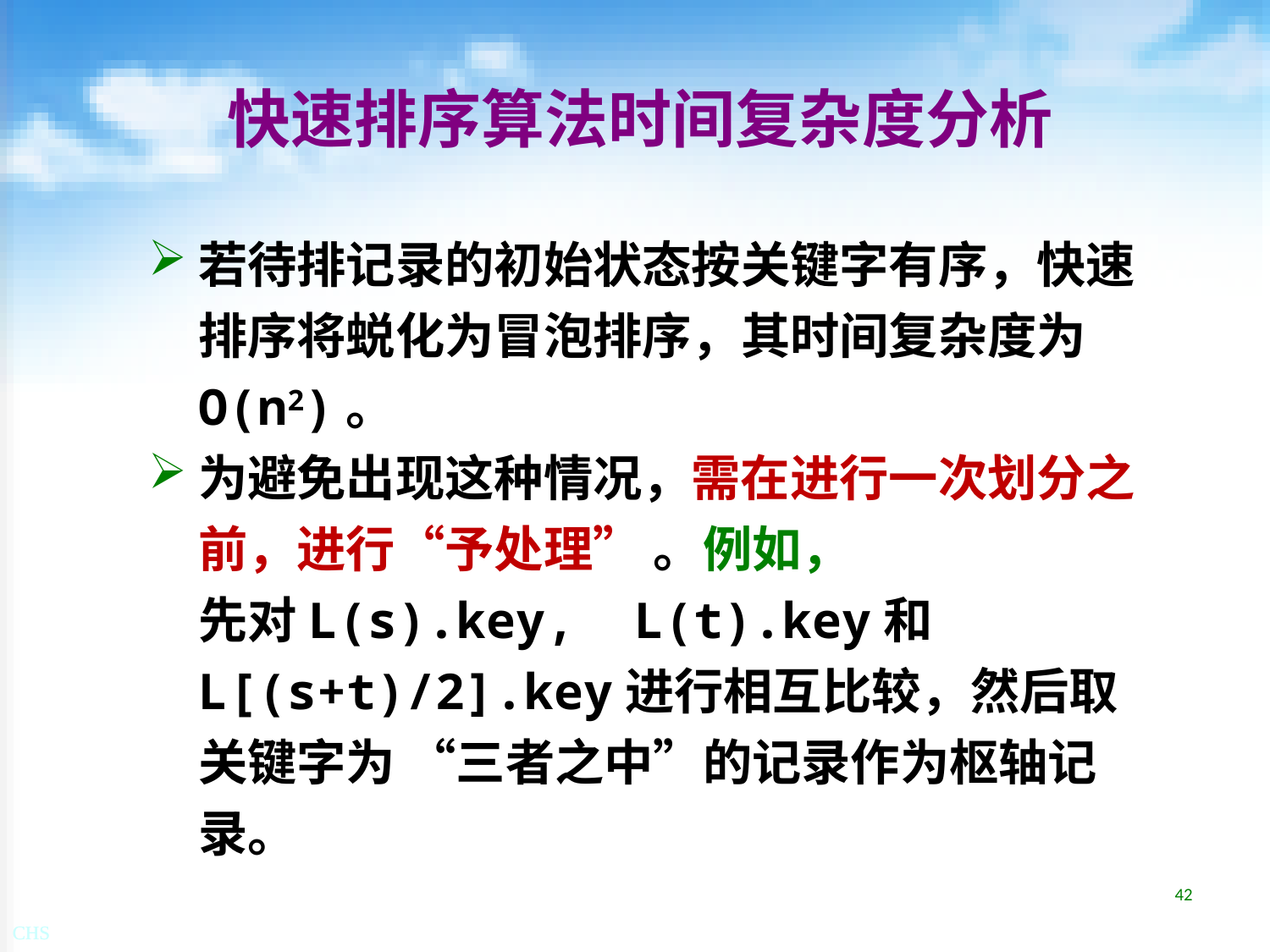

# 快速排序算法时间复杂度分析
若待排记录的初始状态按关键字有序，快速排序将蜕化为冒泡排序，其时间复杂度为O(n2)。
为避免出现这种情况，需在进行一次划分之前，进行“予处理” 。例如，
	先对L(s).key,  L(t).key和L[(s+t)/2].key进行相互比较，然后取关键字为 “三者之中”的记录作为枢轴记录。
42